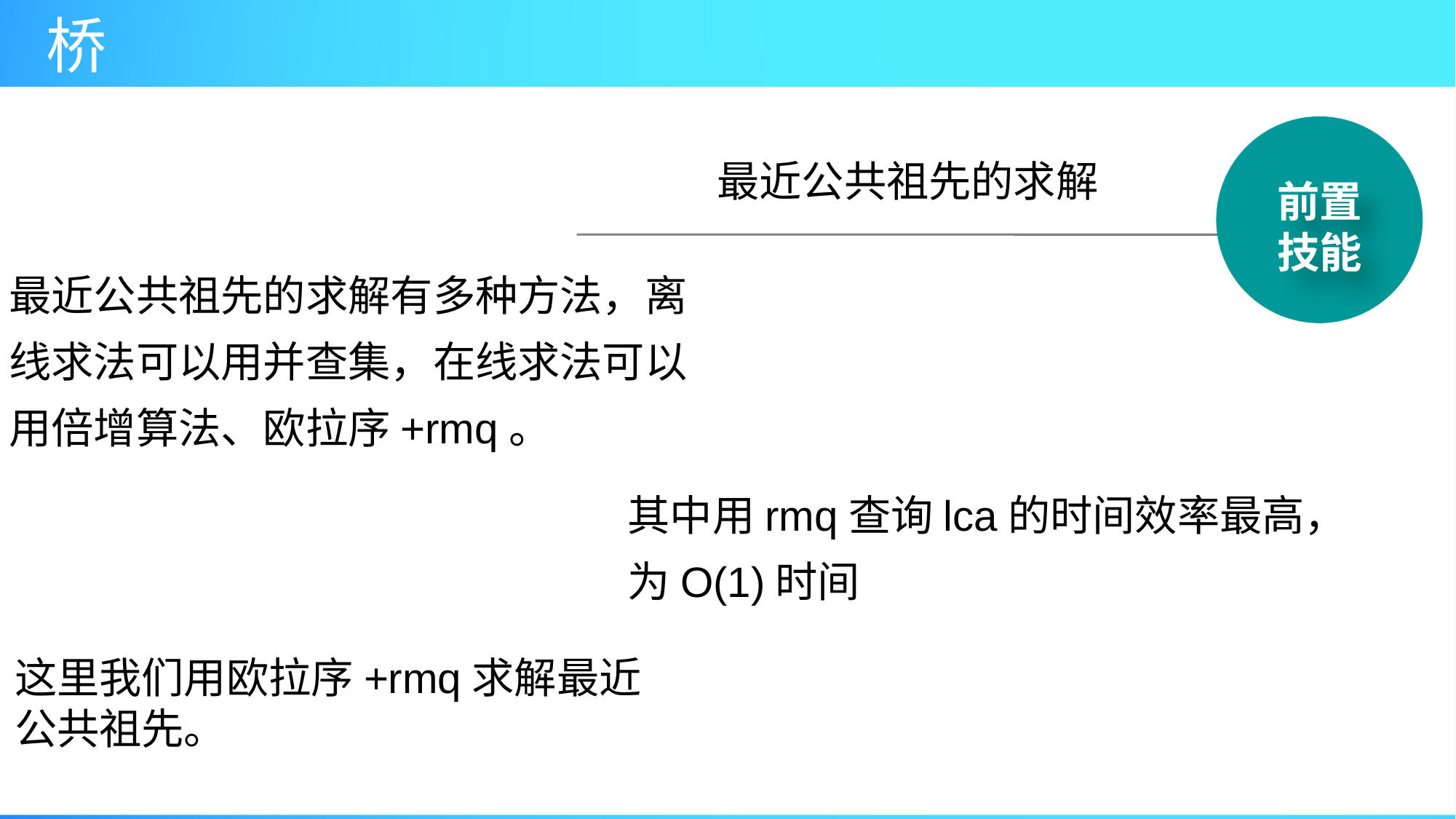

前置
技能
最近公共祖先的求解
最近公共祖先的求解有多种方法，离线求法可以用并查集，在线求法可以用倍增算法、欧拉序+rmq。
其中用rmq查询lca的时间效率最高，为O(1)时间
这里我们用欧拉序+rmq求解最近公共祖先。